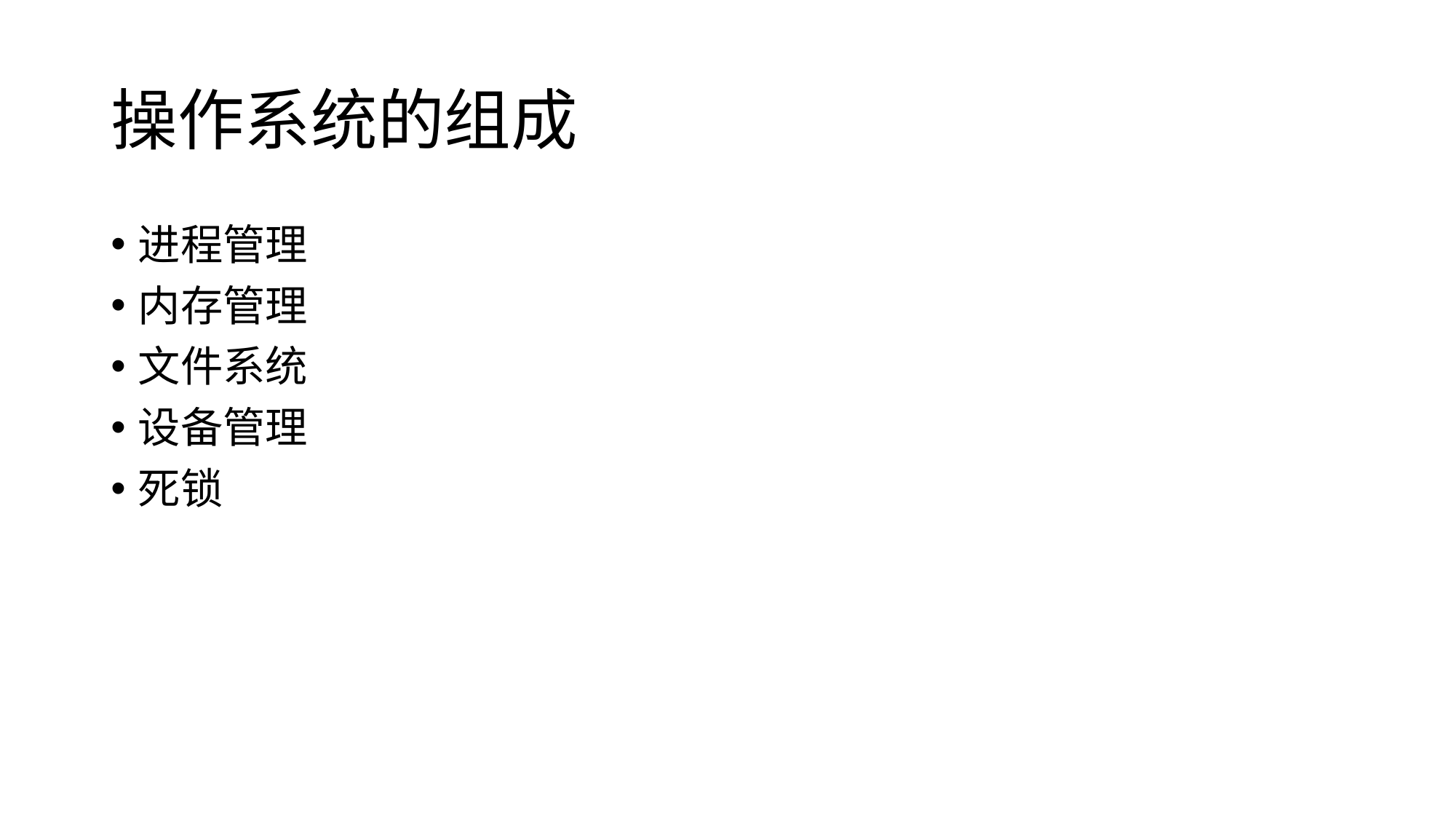

# 操作系统的组成
进程管理
内存管理
文件系统
设备管理
死锁